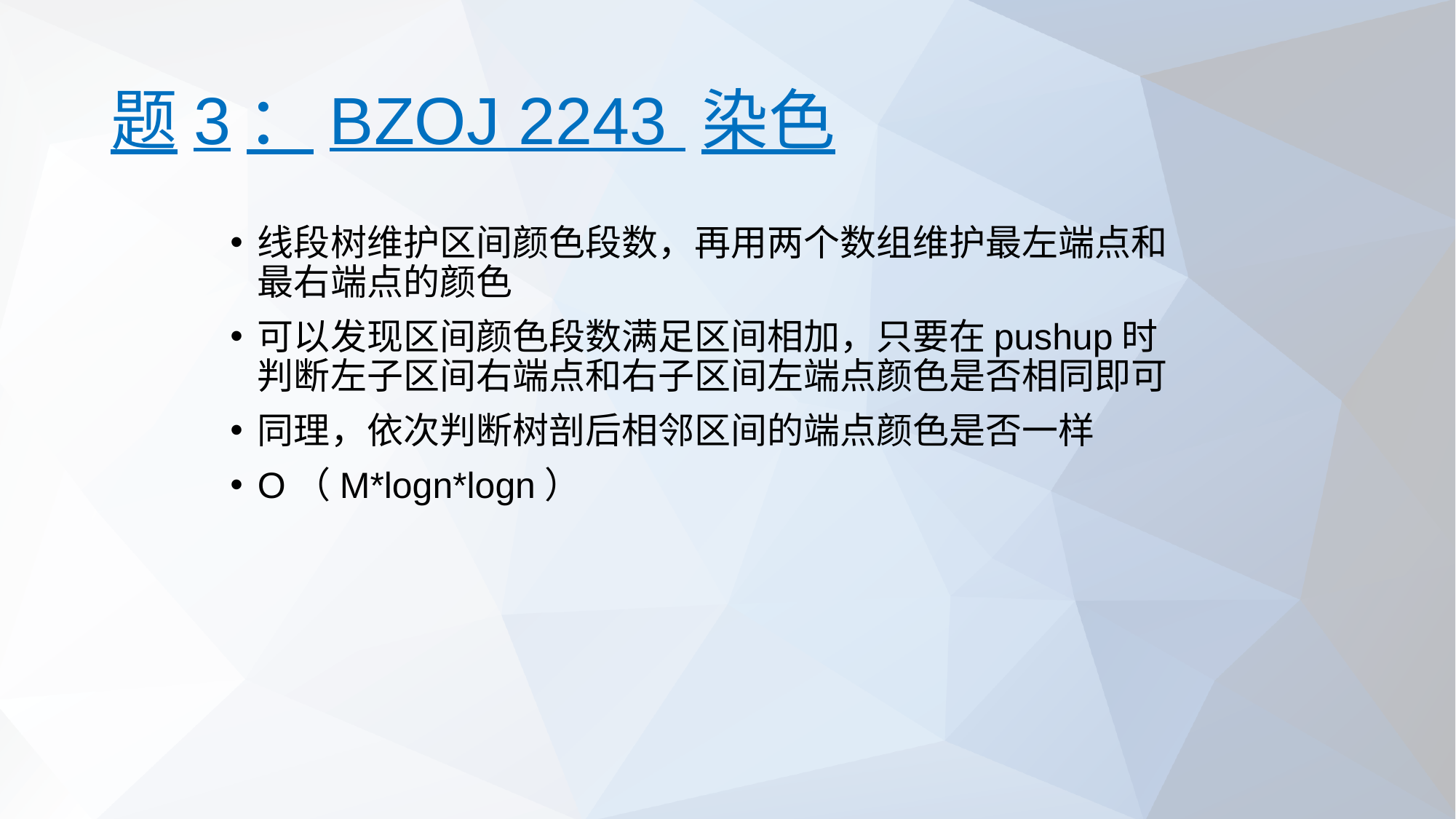

# 题3：BZOJ 2243 染色
线段树维护区间颜色段数，再用两个数组维护最左端点和最右端点的颜色
可以发现区间颜色段数满足区间相加，只要在pushup时判断左子区间右端点和右子区间左端点颜色是否相同即可
同理，依次判断树剖后相邻区间的端点颜色是否一样
O（M*logn*logn）